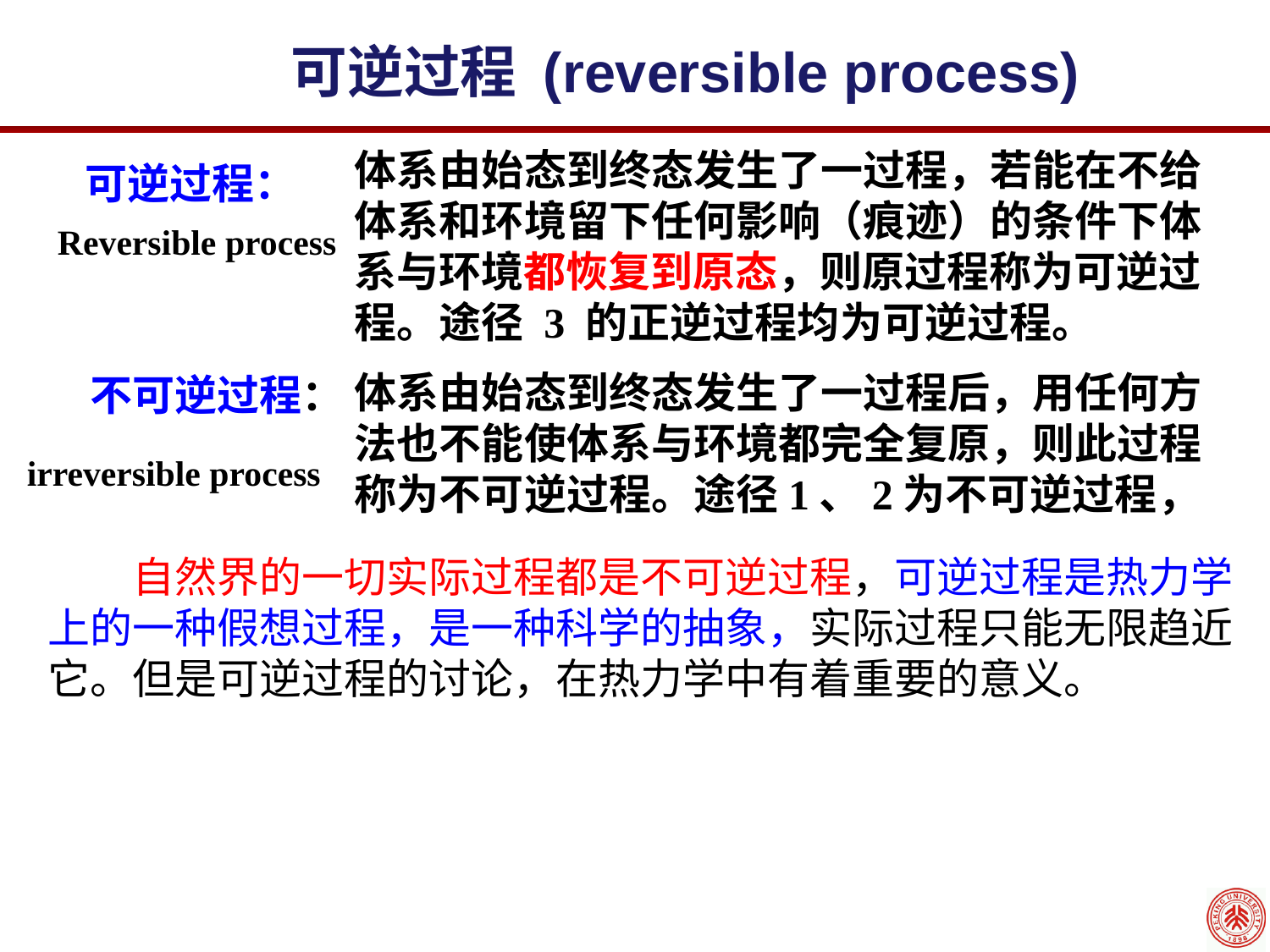

可逆过程 (reversible process)

体系由始态到终态发生了一过程，若能在不给体系和环境留下任何影响（痕迹）的条件下体系与环境都恢复到原态，则原过程称为可逆过程。途径 3 的正逆过程均为可逆过程。
可逆过程：
Reversible process
体系由始态到终态发生了一过程后，用任何方法也不能使体系与环境都完全复原，则此过程称为不可逆过程。途径1、2为不可逆过程，
不可逆过程：
irreversible process
　　自然界的一切实际过程都是不可逆过程，可逆过程是热力学上的一种假想过程，是一种科学的抽象，实际过程只能无限趋近它。但是可逆过程的讨论，在热力学中有着重要的意义。